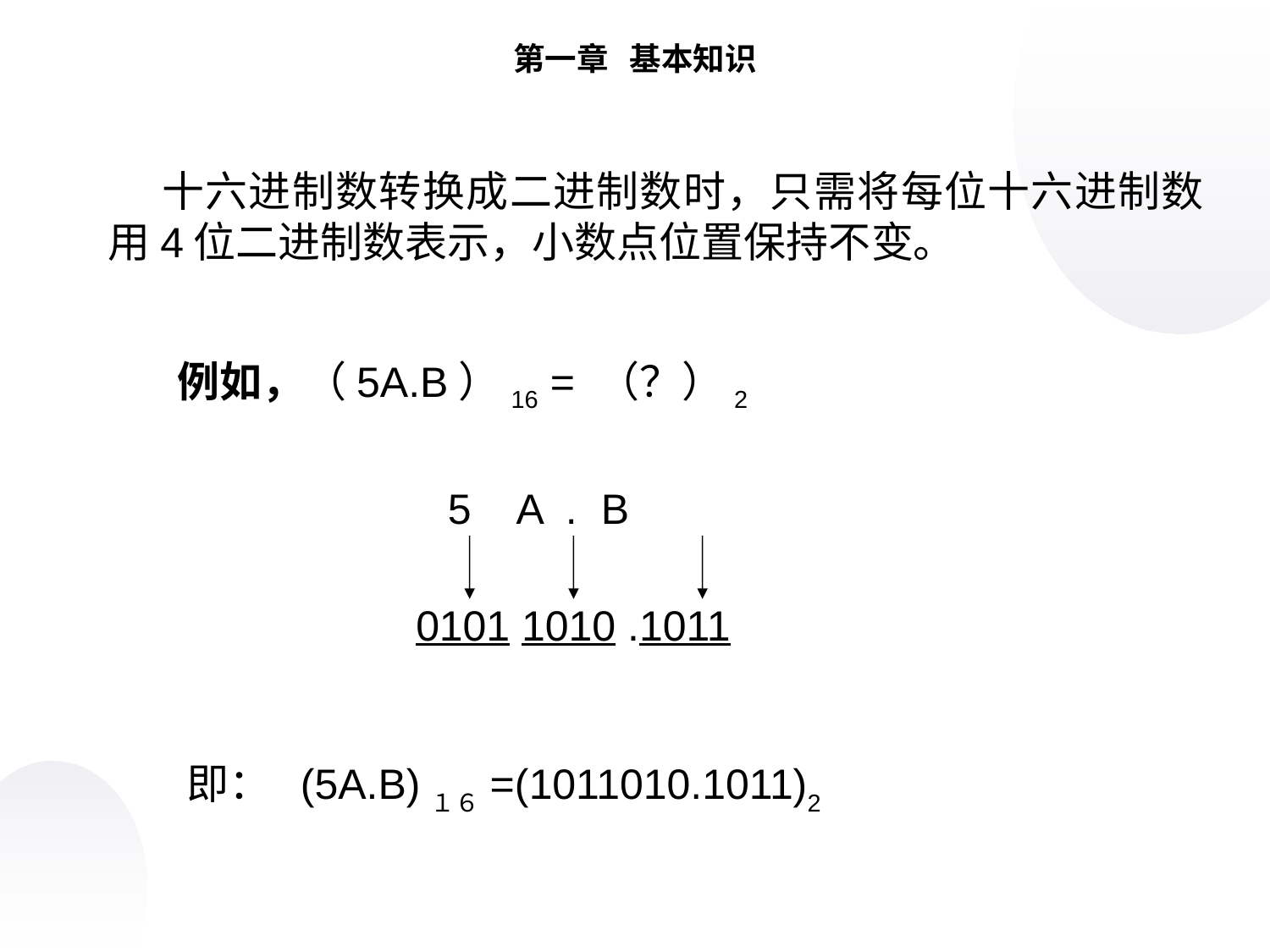

第一章   基本知识
    十六进制数转换成二进制数时，只需将每位十六进制数用4位二进制数表示，小数点位置保持不变。
    例如，（5A.B）16 = （？）2
 5    A  .  B

 0101 1010 .1011
     即：  (5A.B)１６=(1011010.1011)2

15